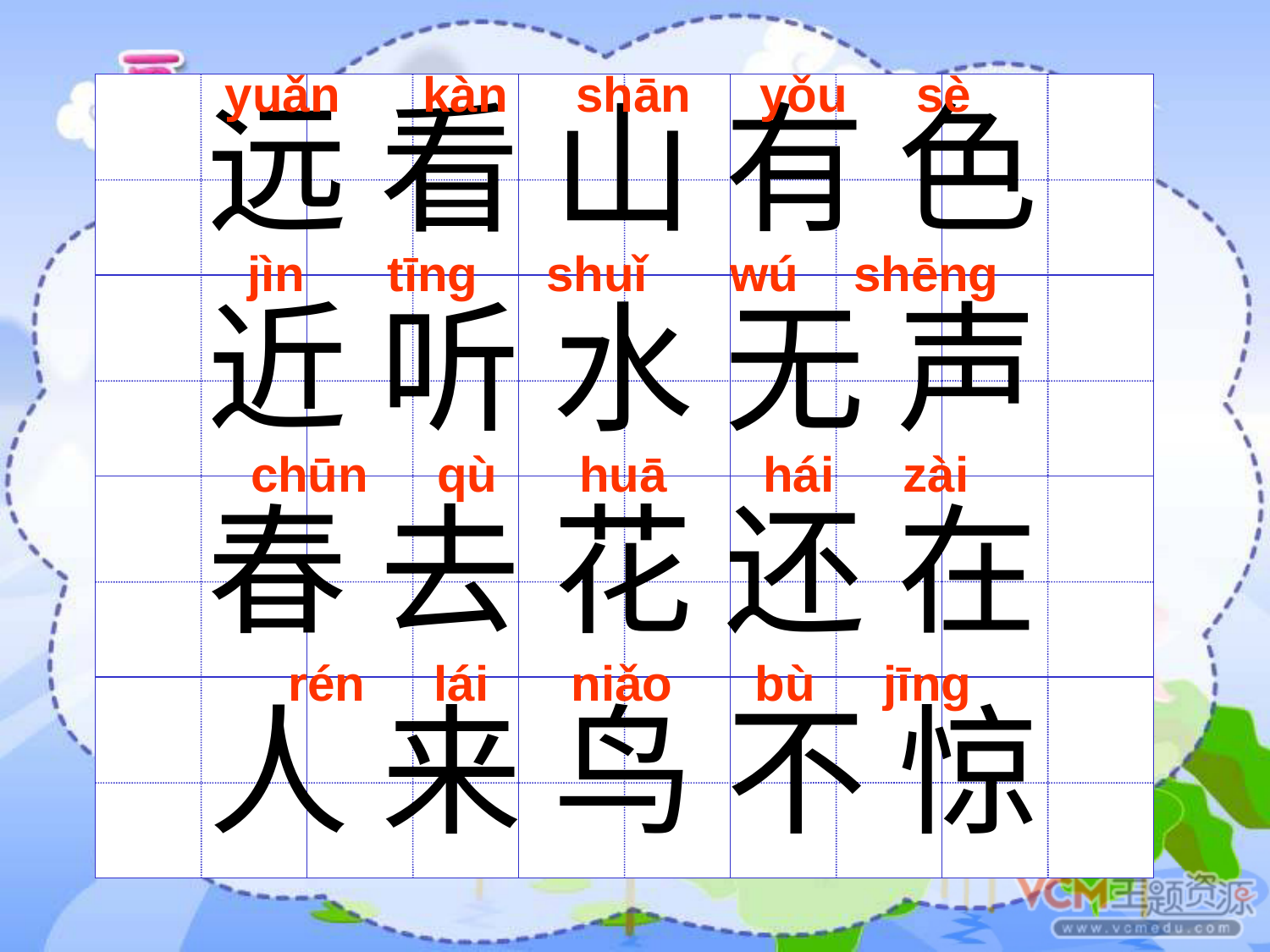

yuǎn      kàn     shān     yǒu     sè
远 看 山 有 色

jìn      tīnɡ     shuǐ      wú    shēnɡ
近 听 水 无 声

 chūn     qù      huā       hái     zài
春 去 花 还 在

张
人

 rén     lái      niǎo      bù     jīnɡ
人 来 鸟 不 惊